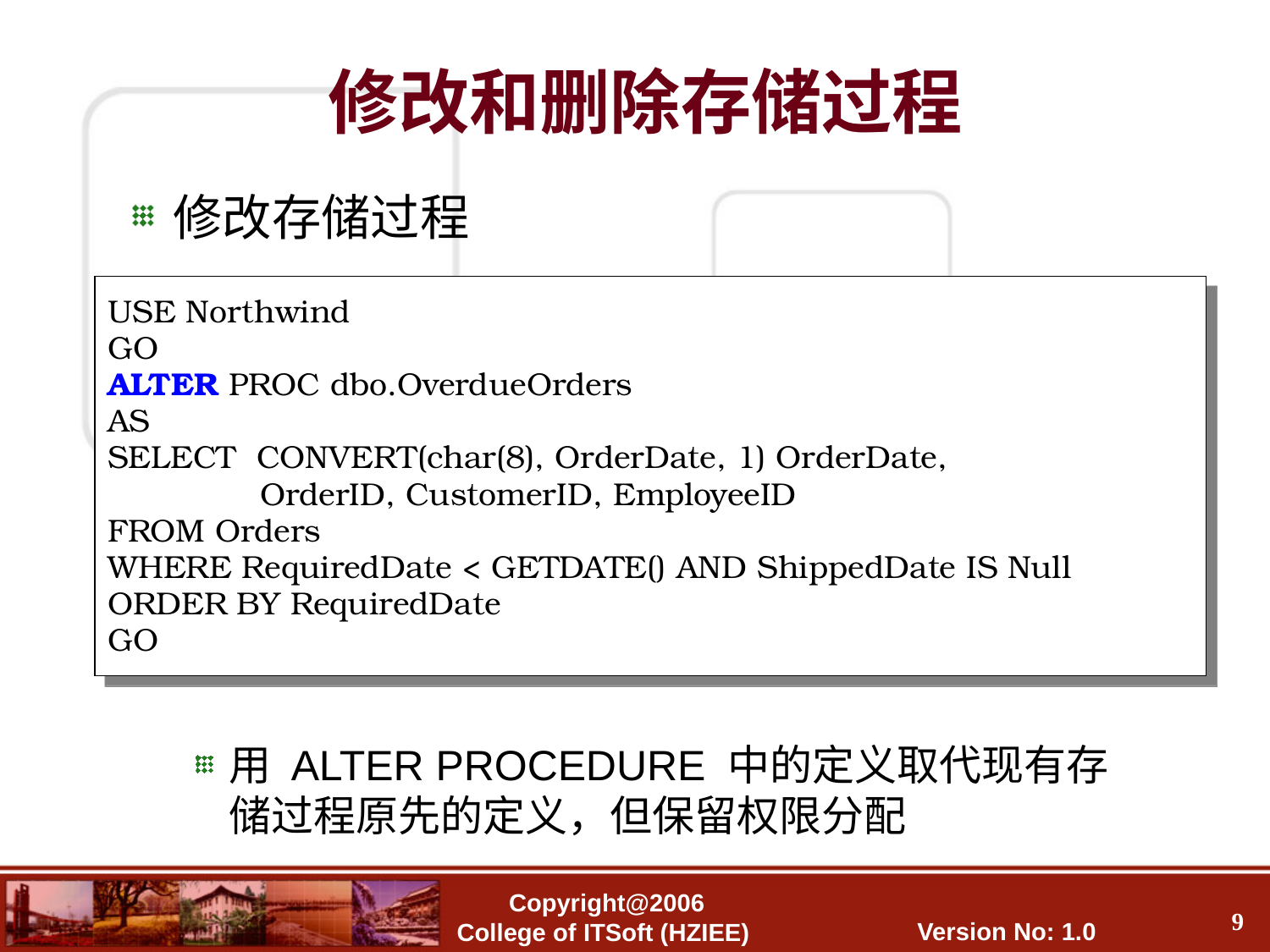

修改和删除存储过程
修改存储过程

用 ALTER PROCEDURE 中的定义取代现有存储过程原先的定义，但保留权限分配
USE Northwind
GO
ALTER PROC dbo.OverdueOrders
AS
SELECT  CONVERT(char(8), OrderDate, 1) OrderDate,
               OrderID, CustomerID, EmployeeID
FROM Orders
WHERE RequiredDate < GETDATE() AND ShippedDate IS Null
ORDER BY RequiredDate
GO